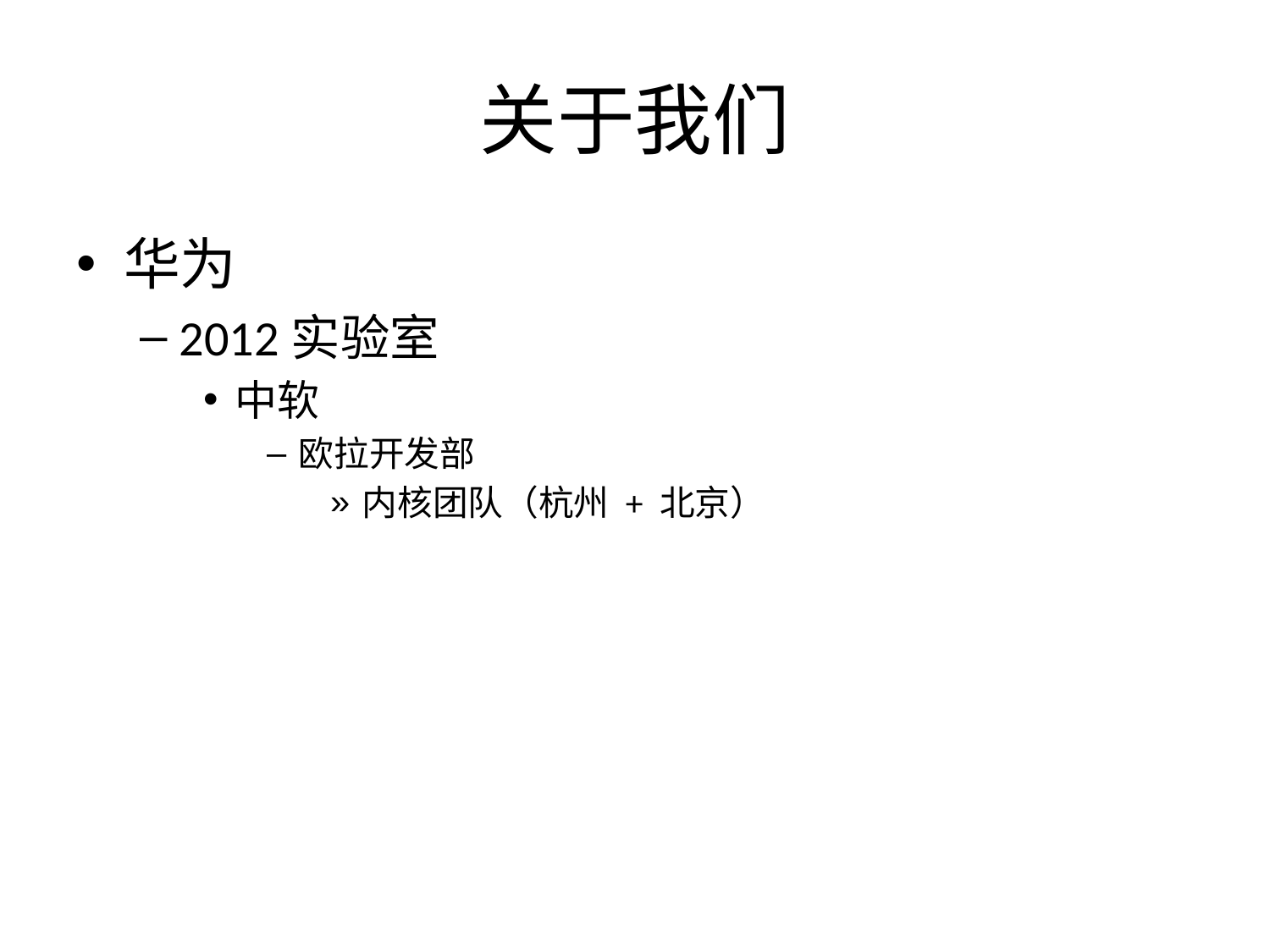

# 关于我们
华为
2012实验室
中软
欧拉开发部
内核团队（杭州 + 北京）